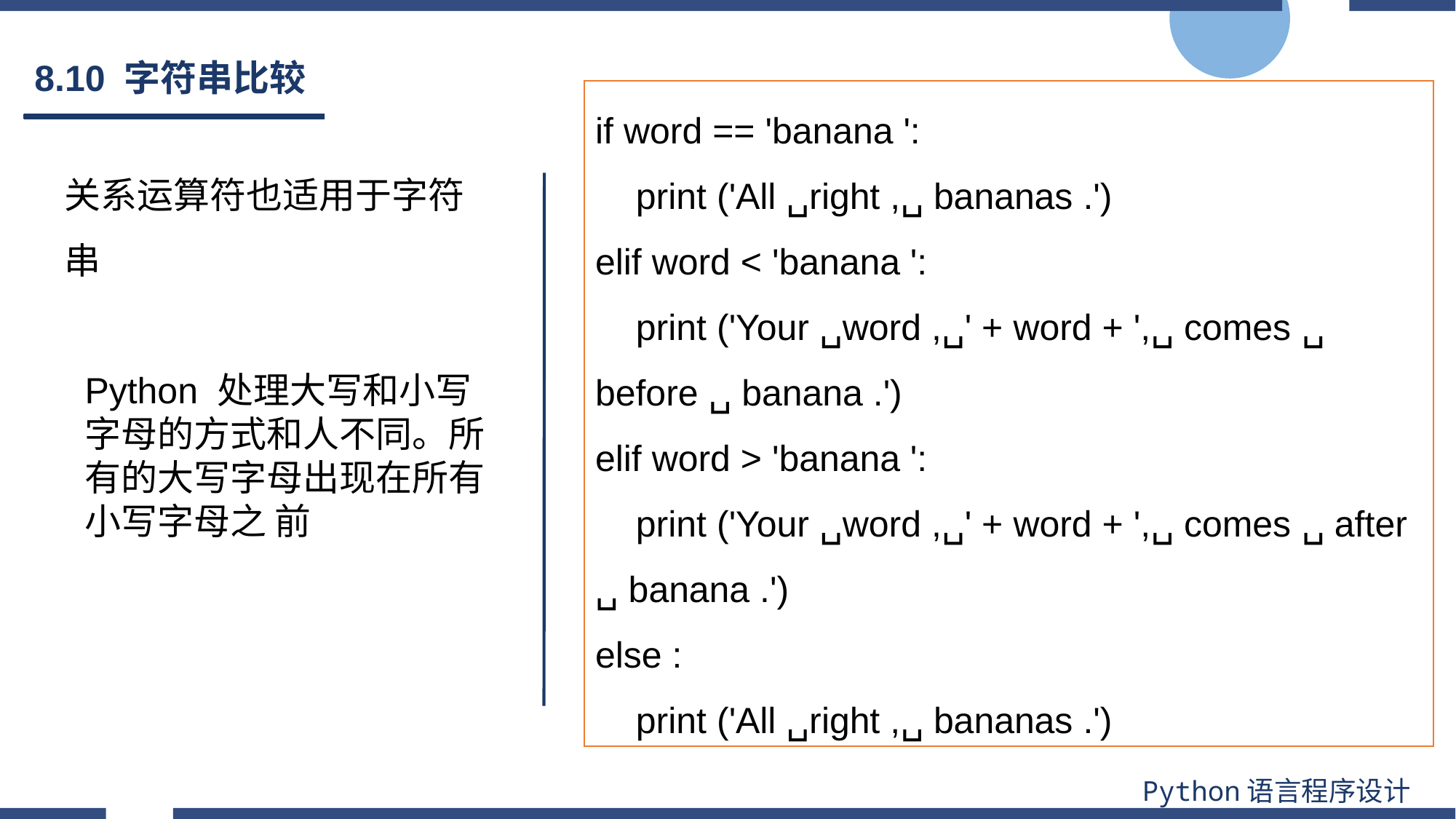

# 8.10 字符串比较
if word == 'banana ':
    print ('All ␣right ,␣ bananas .')
elif word < 'banana ':
    print ('Your ␣word ,␣' + word + ',␣ comes ␣ before ␣ banana .')
elif word > 'banana ':
    print ('Your ␣word ,␣' + word + ',␣ comes ␣ after ␣ banana .')
else :
    print ('All ␣right ,␣ bananas .')
关系运算符也适用于字符串
Python 处理大写和小写字母的方式和人不同。所有的大写字母出现在所有小写字母之 前